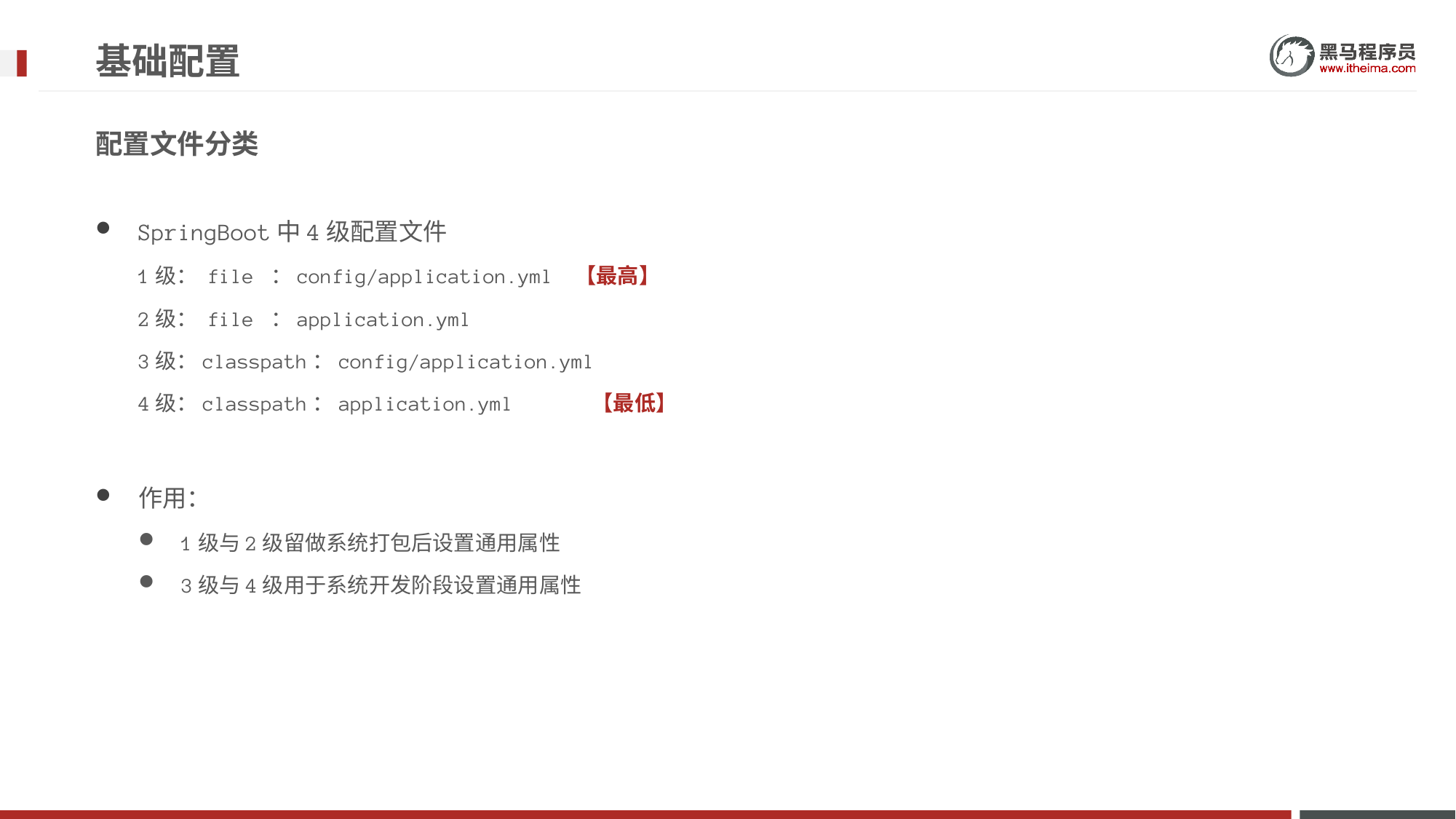

# 基础配置
配置文件分类
SpringBoot中4级配置文件
1级： file ：config/application.yml	【最高】
2级： file ：application.yml
3级：classpath：config/application.yml
4级：classpath：application.yml	 【最低】

作用：
1级与2级留做系统打包后设置通用属性
3级与4级用于系统开发阶段设置通用属性